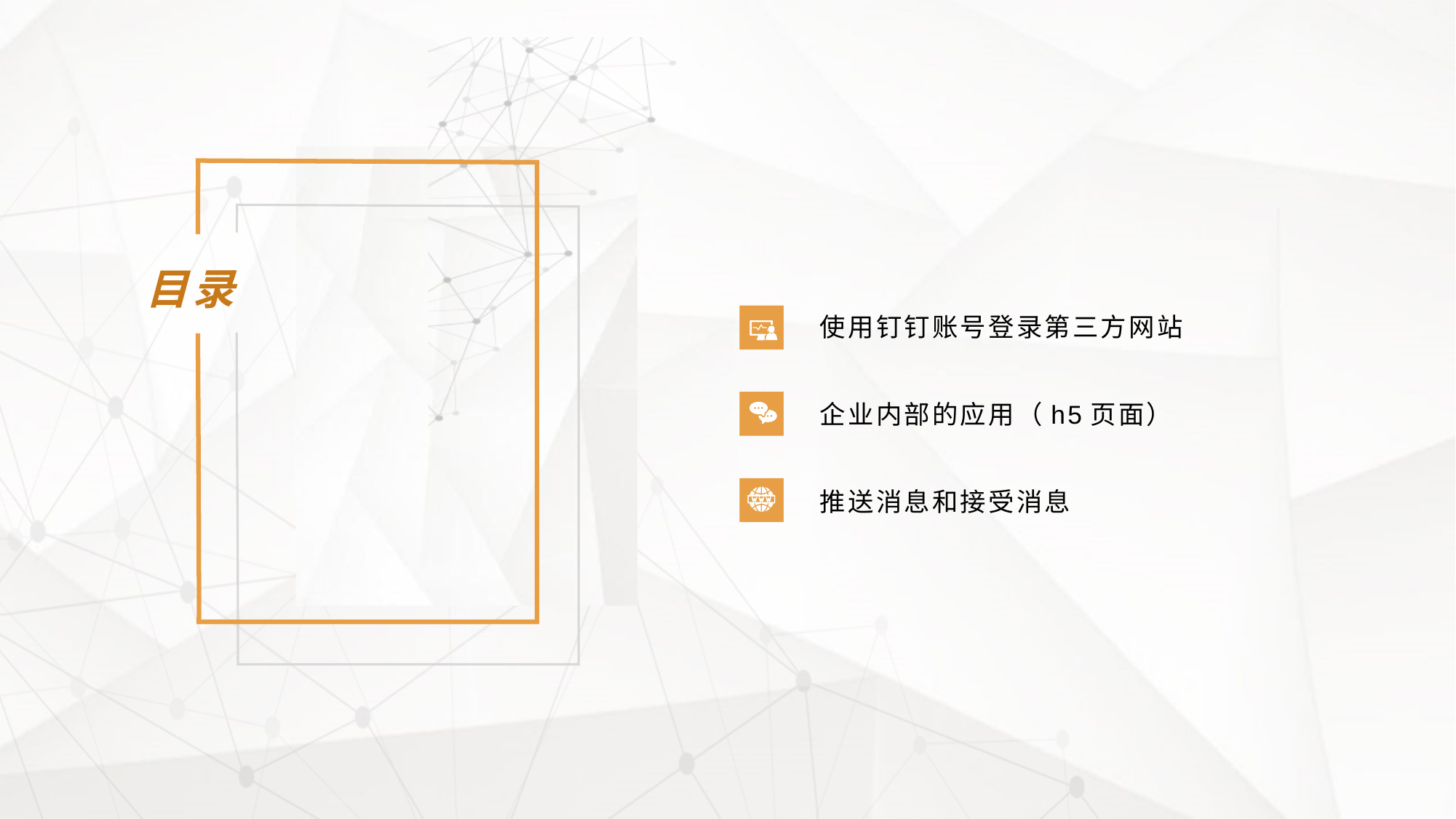

目录
使用钉钉账号登录第三方网站

企业内部的应用（h5页面）

推送消息和接受消息